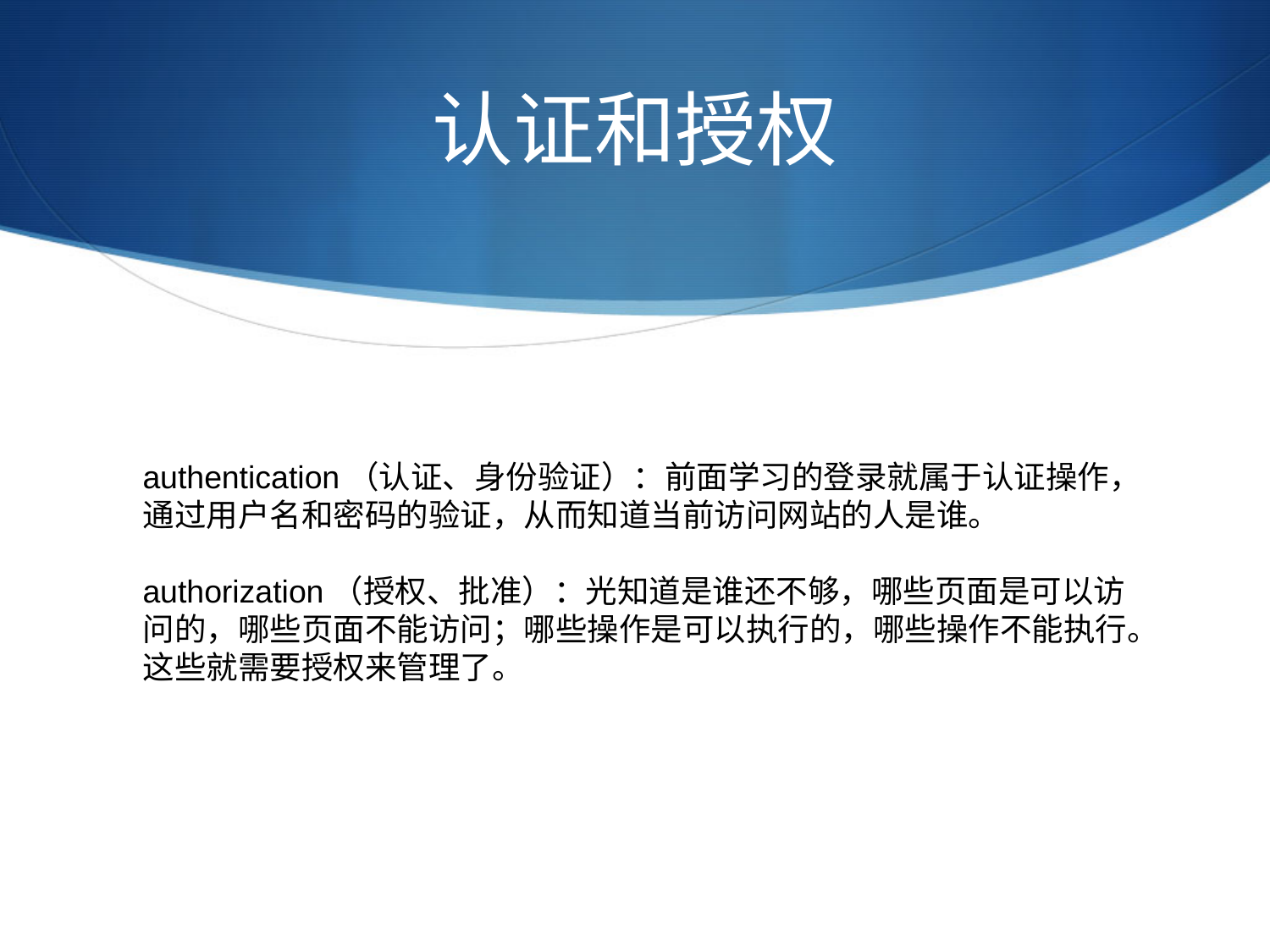

# 认证和授权
authentication（认证、身份验证）：前面学习的登录就属于认证操作，通过用户名和密码的验证，从而知道当前访问网站的人是谁。

authorization（授权、批准）：光知道是谁还不够，哪些页面是可以访问的，哪些页面不能访问；哪些操作是可以执行的，哪些操作不能执行。这些就需要授权来管理了。